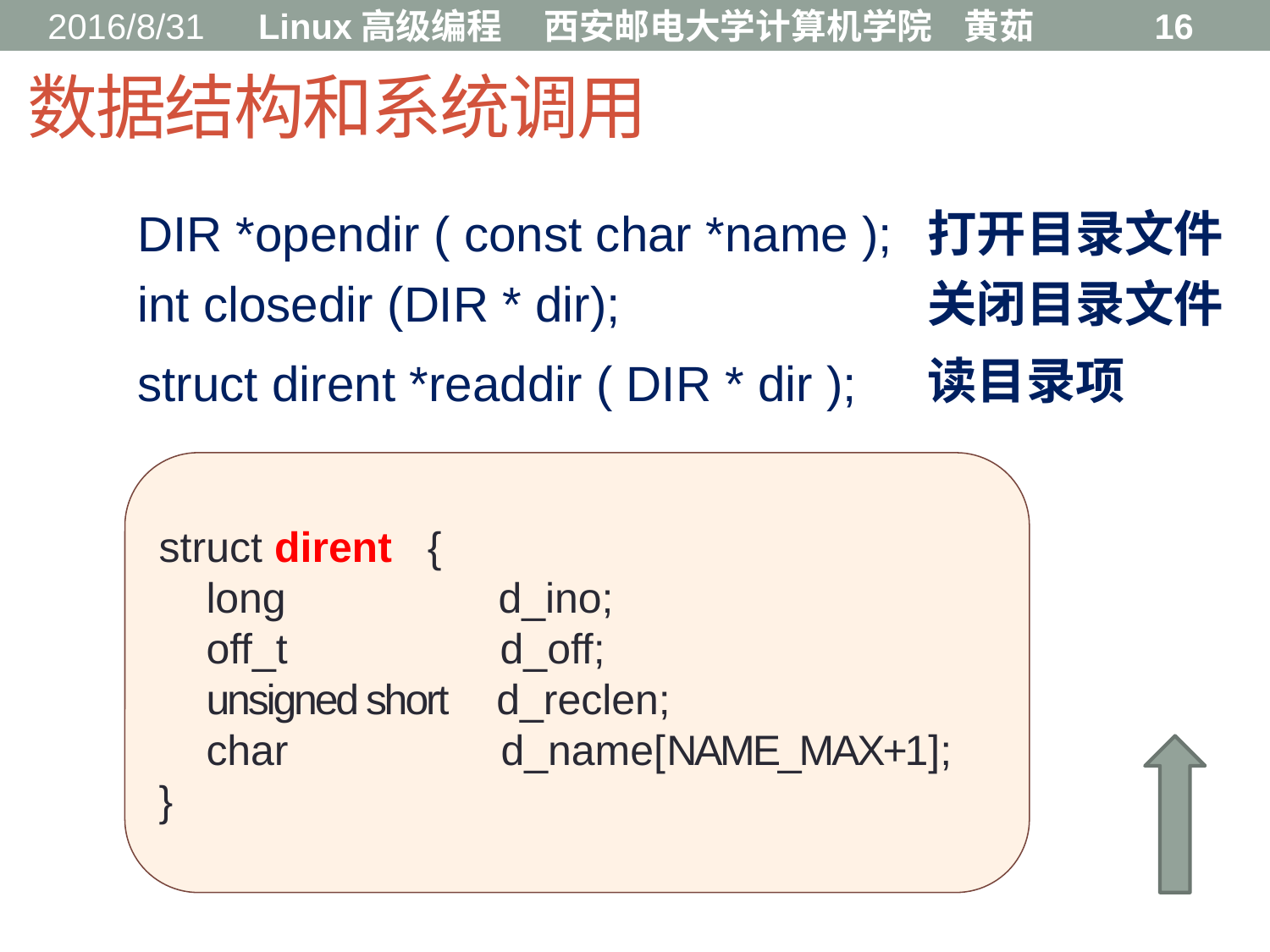

2016/8/31
Linux高级编程    西安邮电大学计算机学院   黄茹
16
# 数据结构和系统调用
DIR *opendir ( const char *name );
打开目录文件
int closedir (DIR * dir);
关闭目录文件
读目录项
struct dirent *readdir ( DIR * dir );
struct dirent   {
    long                  d_ino;
    off_t                  d_off;
    unsigned short    d_reclen;
    char                  d_name[NAME_MAX+1];
}